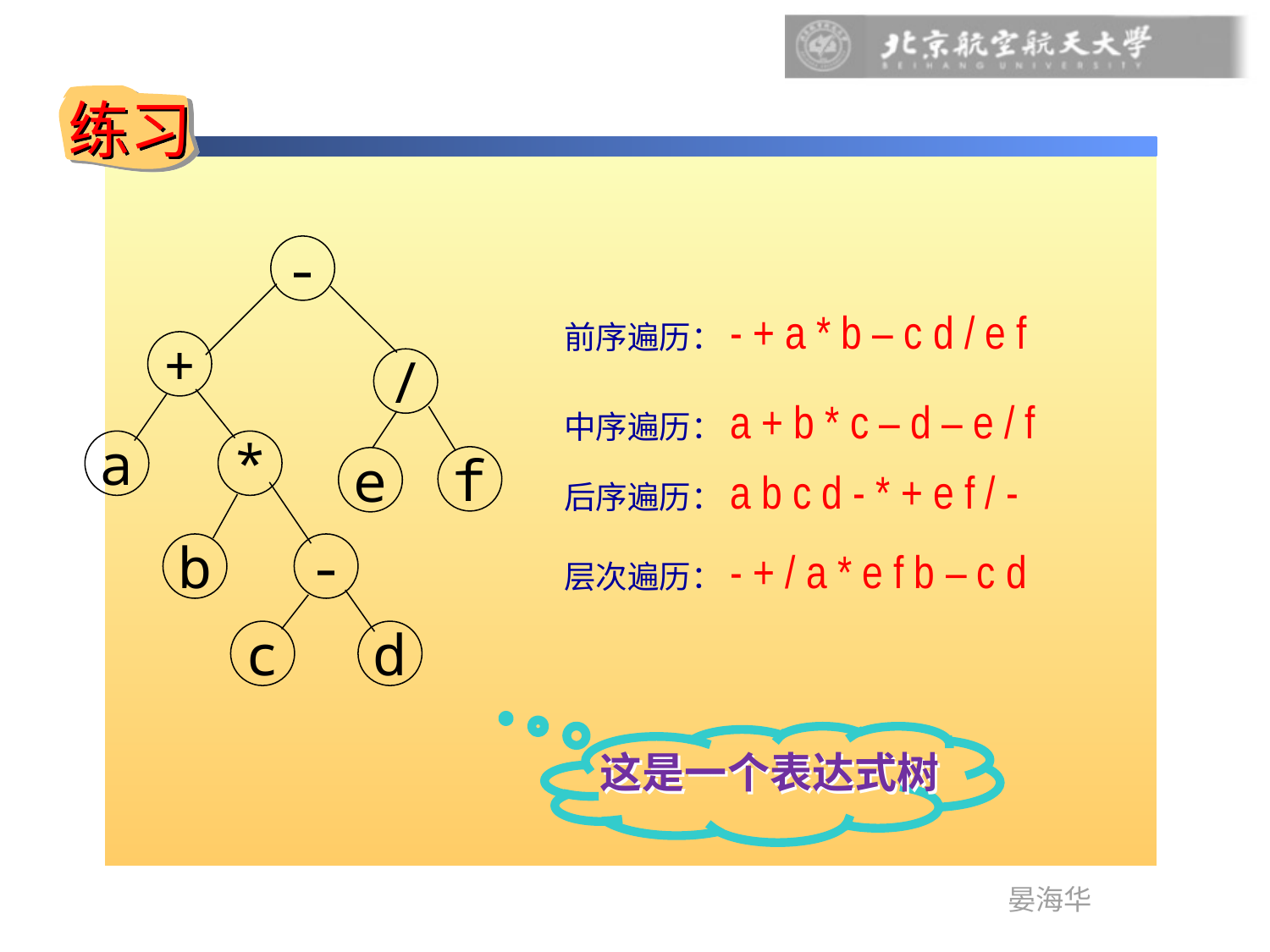

练习
-

+
/

a
*
f
e

b
-

c
d
前序遍历：- + a * b – c d / e f
中序遍历：a + b * c – d – e / f
后序遍历：a b c d - * + e f / -
层次遍历：- + / a * e f b – c d

这是一个表达式树